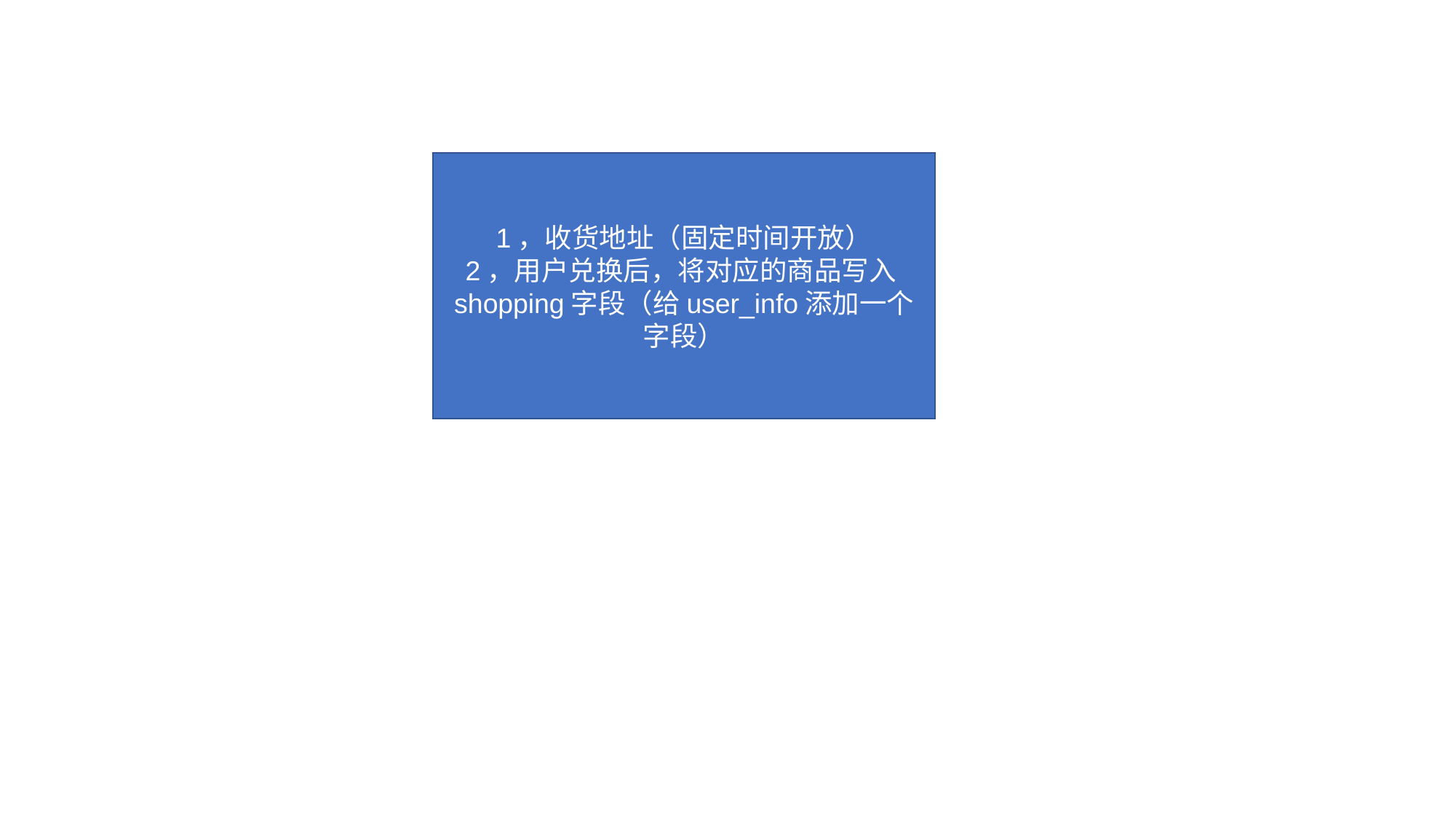

1，收货地址（固定时间开放）
2，用户兑换后，将对应的商品写入shopping字段（给user_info添加一个字段）